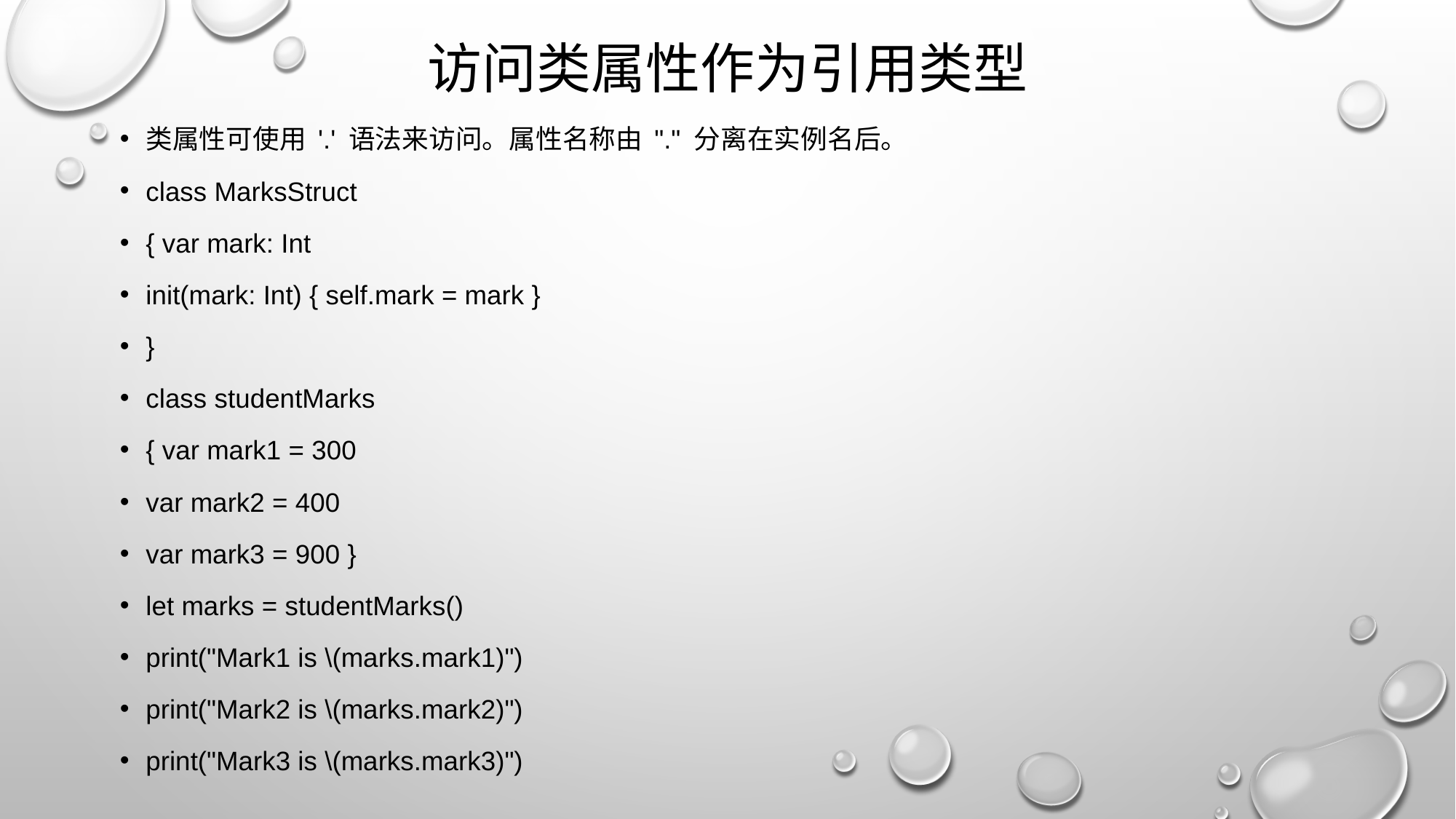

# 访问类属性作为引用类型
类属性可使用 '.' 语法来访问。属性名称由 "." 分离在实例名后。
class MarksStruct
{ var mark: Int
init(mark: Int) { self.mark = mark }
}
class studentMarks
{ var mark1 = 300
var mark2 = 400
var mark3 = 900 }
let marks = studentMarks()
print("Mark1 is \(marks.mark1)")
print("Mark2 is \(marks.mark2)")
print("Mark3 is \(marks.mark3)")